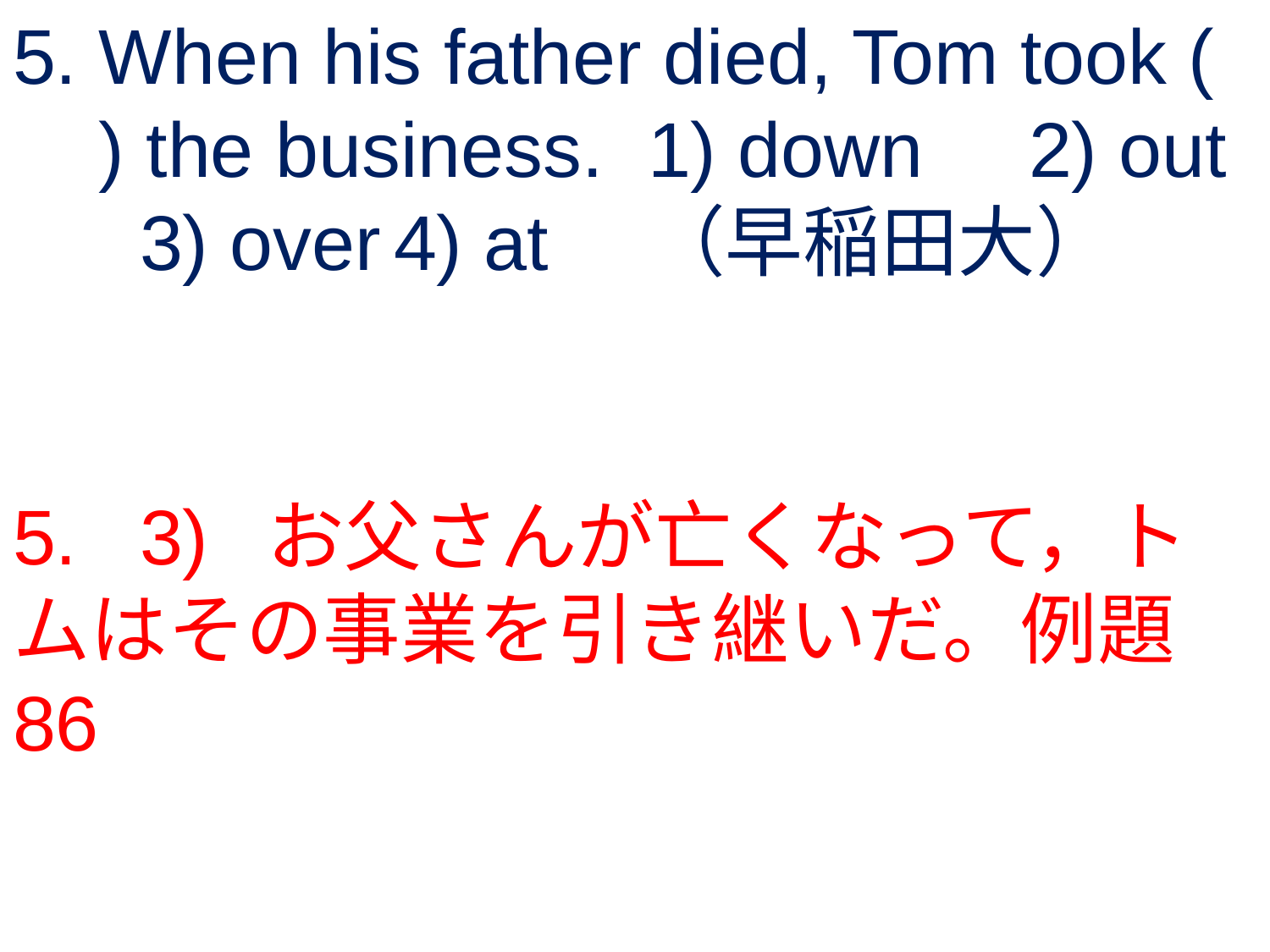

# 5. When his father died, Tom took (      ) the business.	1) down	2) out	3) over	4) at	（早稲田大）
5.	3) 	お父さんが亡くなって，トムはその事業を引き継いだ。例題86